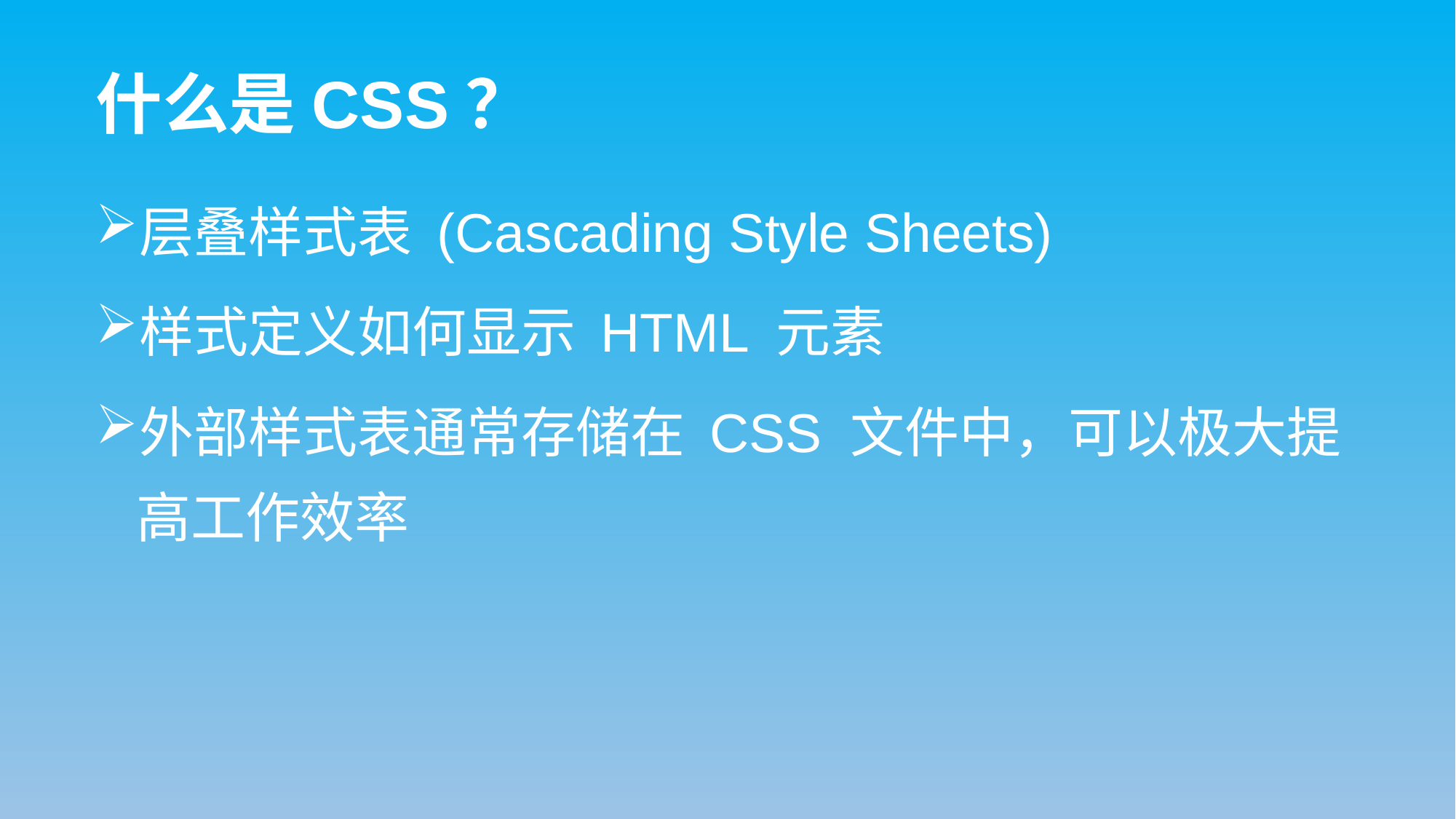

# 什么是CSS？
层叠样式表 (Cascading Style Sheets)
样式定义如何显示 HTML 元素
外部样式表通常存储在 CSS 文件中，可以极大提高工作效率